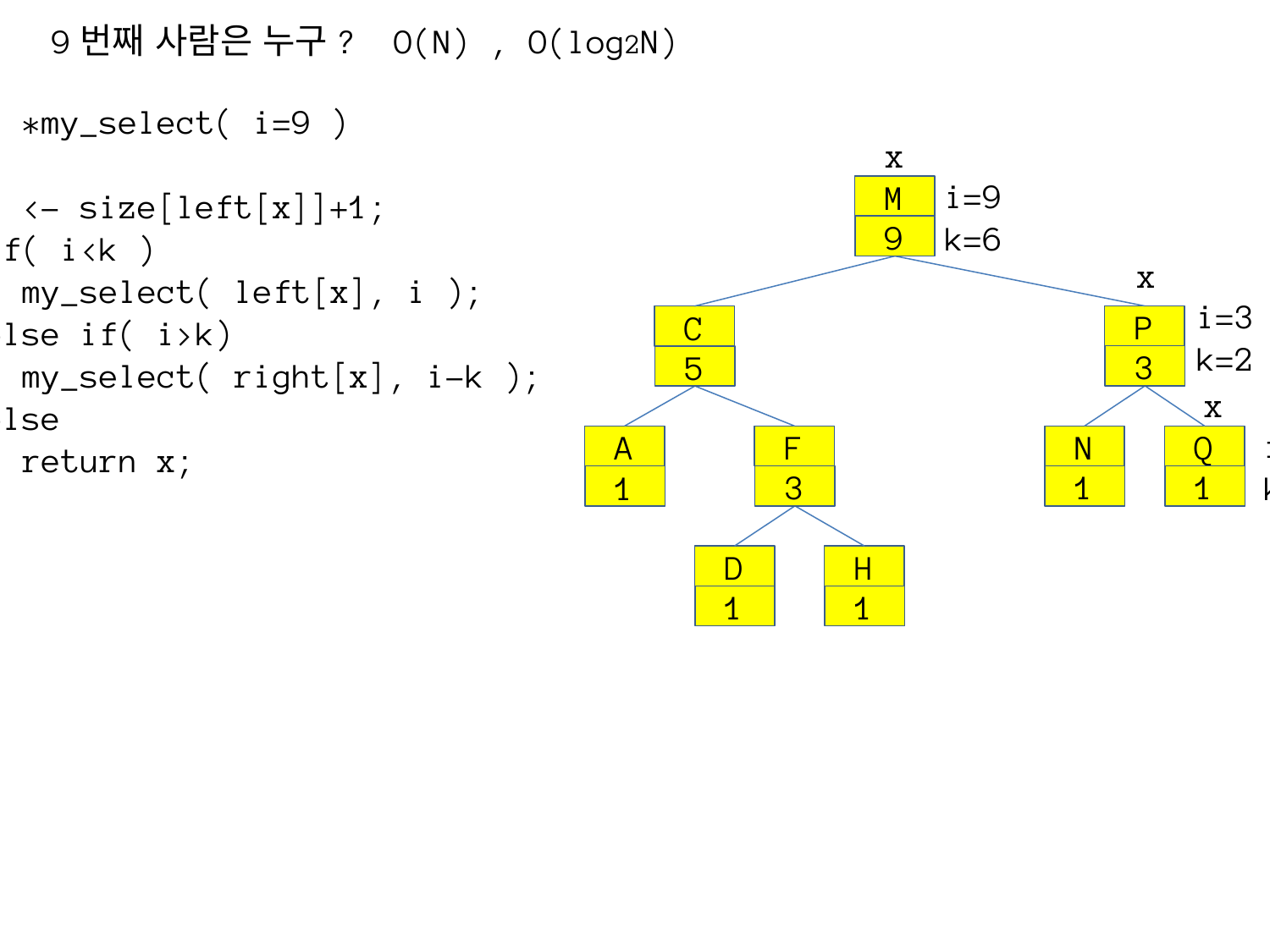

9번째 사람은 누구?  O(N) , O(log2N)
NODE *my_select( i=9 )
{
   k <- size[left[x]]+1;
   if( i<k )
     my_select( left[x], i );
   else if( i>k)
     my_select( right[x], i-k );
   else
     return x;
}

x
i=9
k=6
M
9
x
i=3
k=2
P
C
3
5
x
i=1
k=1
N
Q
F
A
1
1
3
1
D
H
1
1